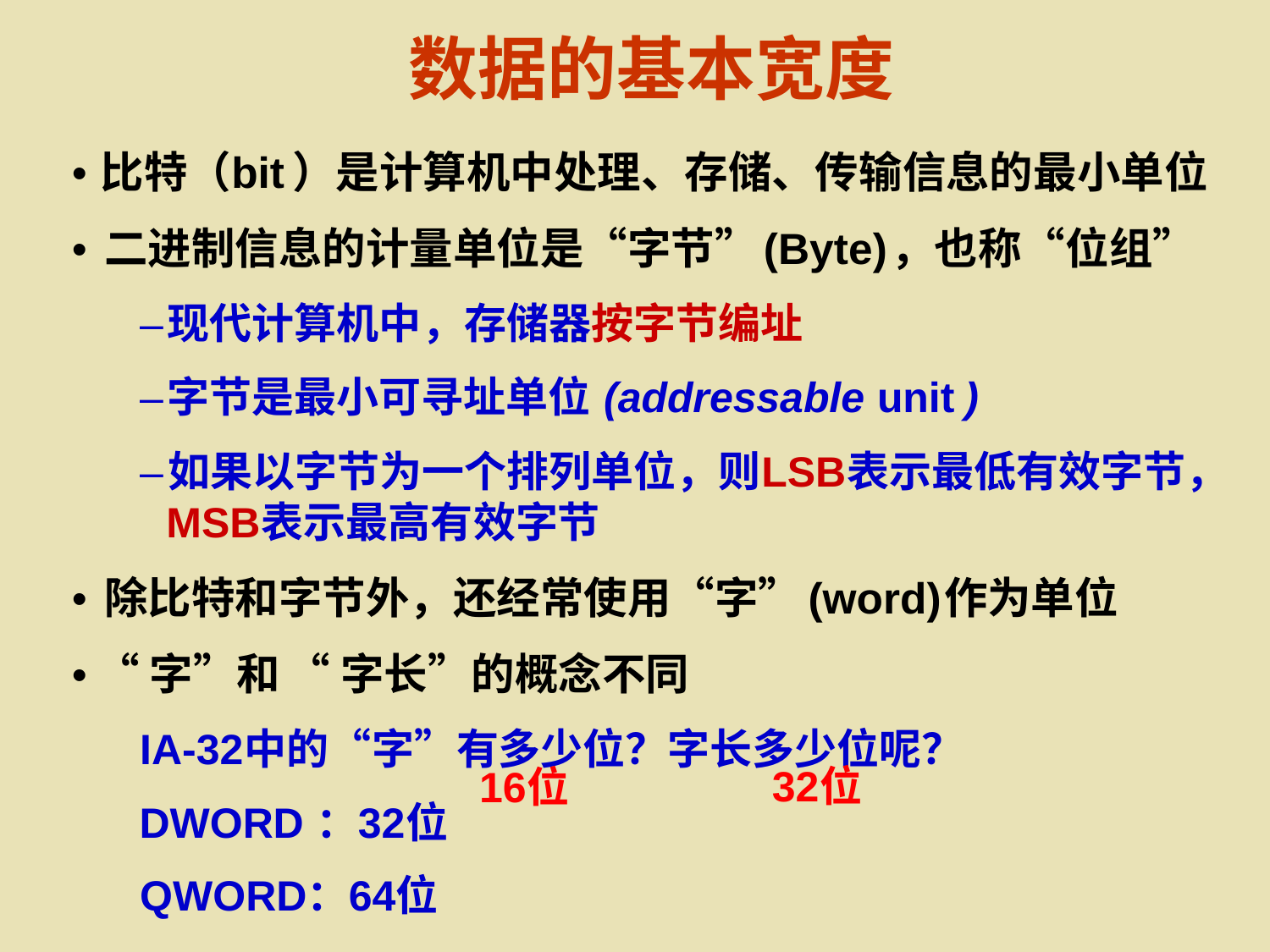

数据的基本宽度

•
比特（
bit
）是计算机中处理、存储、传输信息的最小单位
•
二进制信息的计量单位是“字节”
(Byte)
，也称“位组”

–
现代计算机中，存储器
按字节编址

–
字节是最小可寻址单位
(addressable
unit
)

–
如果以字节为一个排列单位，则
LSB
表示最低有效字节，
MSB
表示最高有效字节

•
除比特和字节外，还经常使用“字”
(word)
作为单位
•
“字”和
“字长”的概念不同

IA-32
中的“字”有多少位？字长多少位呢？

32
位
16
位

DWORD
：
32
位
QWORD
：
64
位